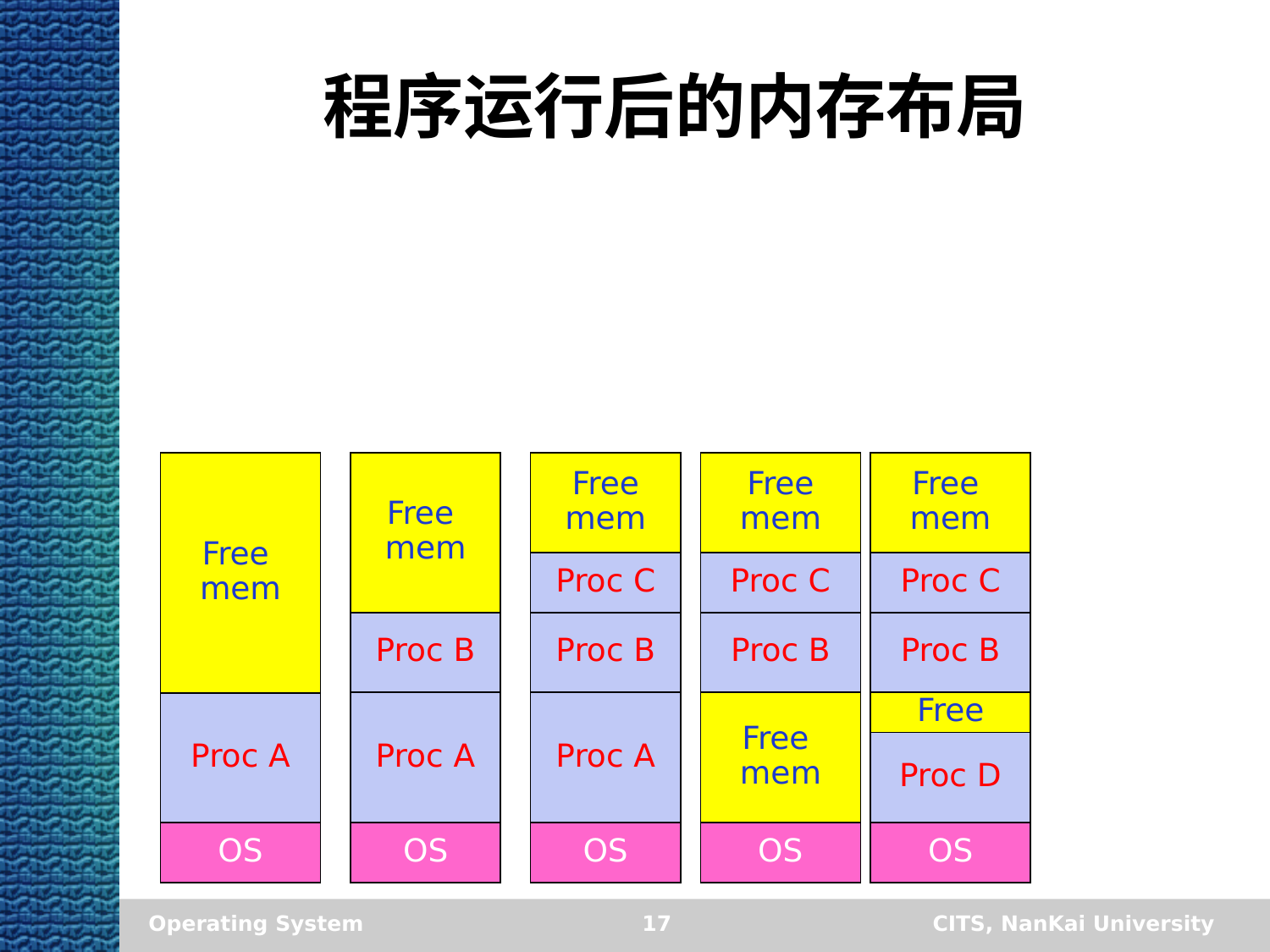

# 程序运行后的内存布局

Free
mem
Proc A
OS
Free
mem
Proc B
Proc A
OS
Free
mem
Proc C
Proc B
Proc A
OS
Free
mem
Proc C
Proc B
Free
mem
OS
Free
mem
Proc C
Proc B
Free
Proc D
OS
Operating System
17
CITS, NanKai University